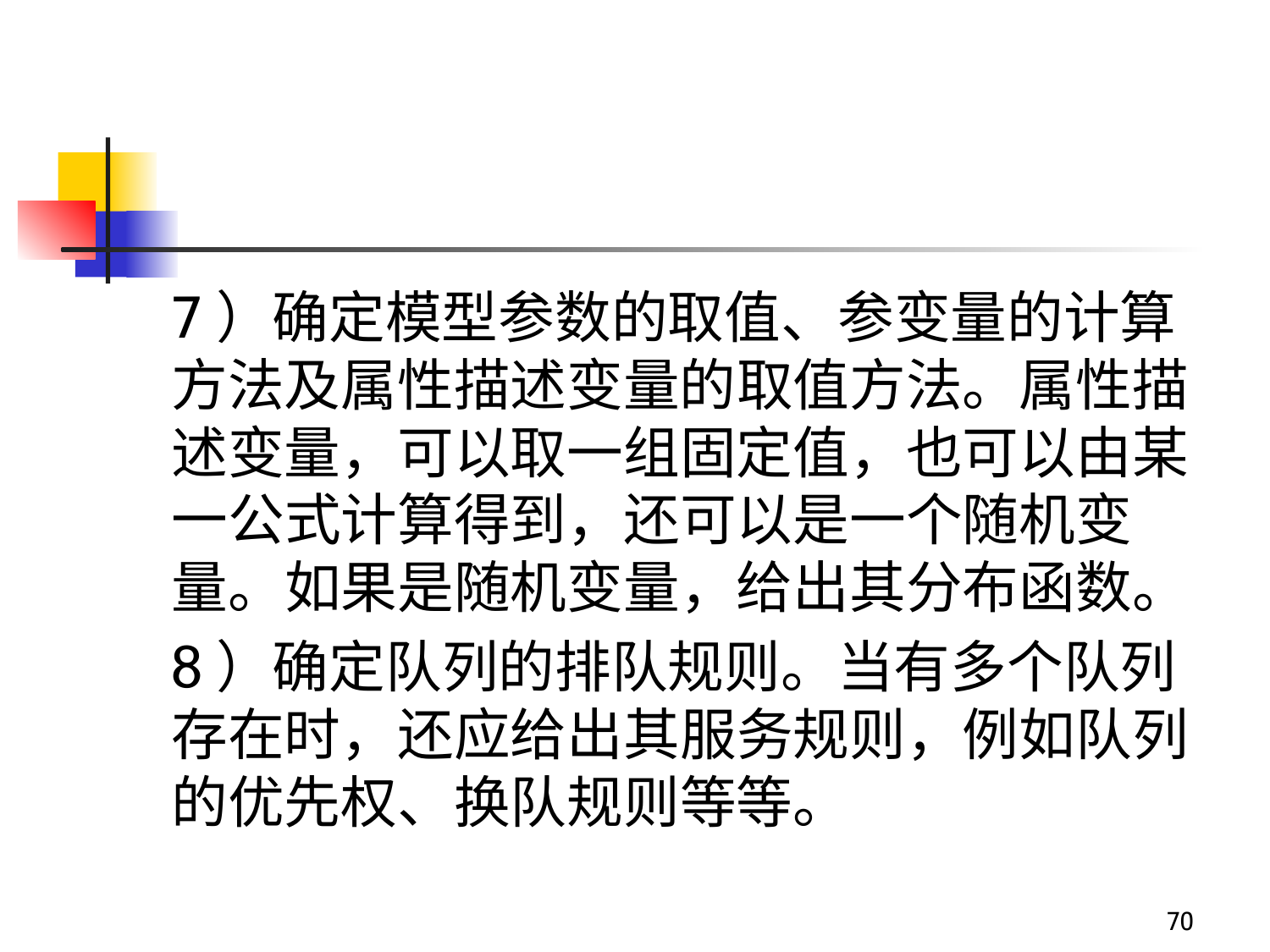

#
7）确定模型参数的取值、参变量的计算方法及属性描述变量的取值方法。属性描述变量，可以取一组固定值，也可以由某一公式计算得到，还可以是一个随机变量。如果是随机变量，给出其分布函数。
8）确定队列的排队规则。当有多个队列存在时，还应给出其服务规则，例如队列的优先权、换队规则等等。
70